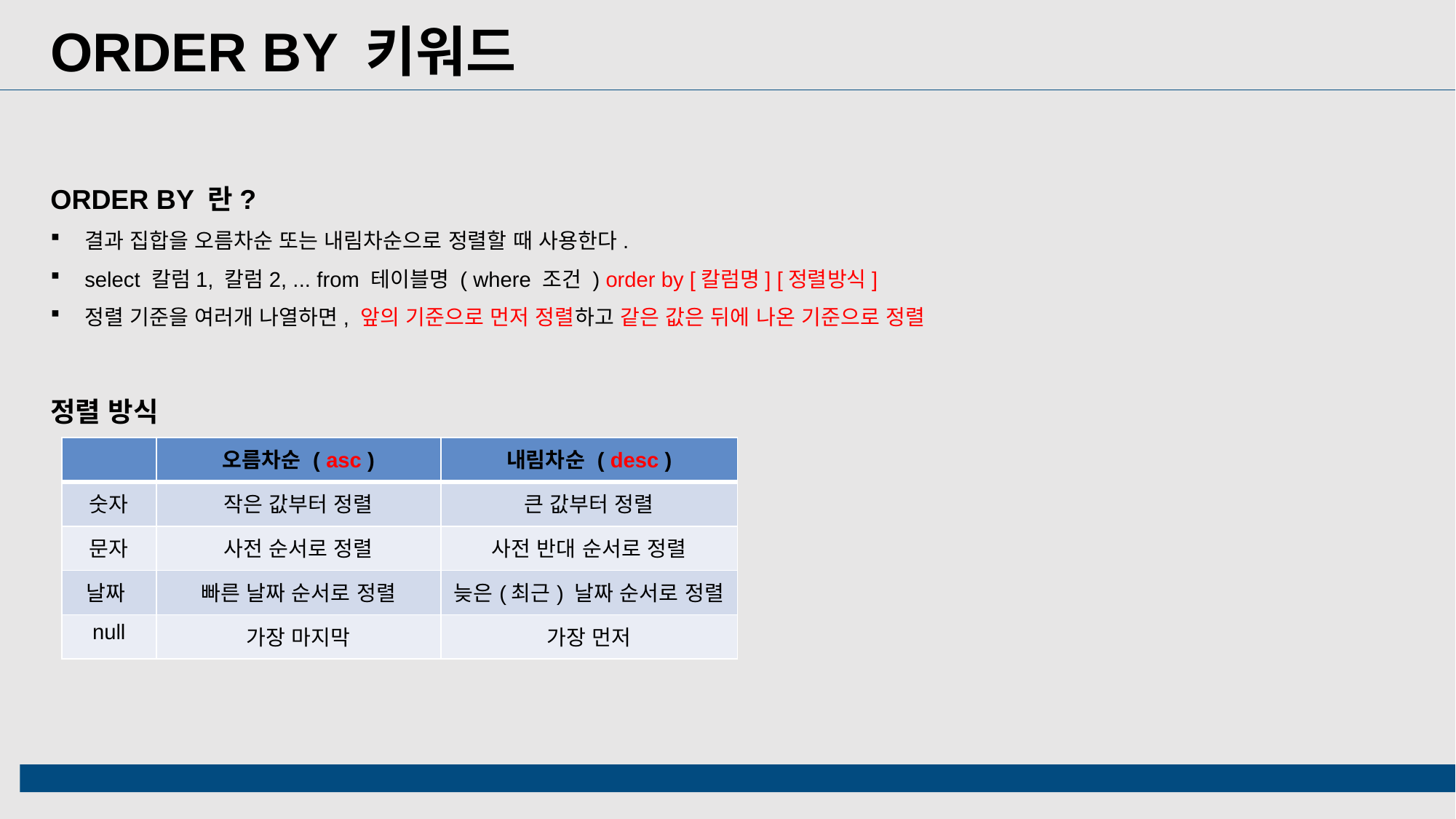

ORDER BY 키워드
ORDER BY 란?
결과 집합을 오름차순 또는 내림차순으로 정렬할 때 사용한다.
select 칼럼1, 칼럼2, ... from 테이블명 ( where 조건 ) order by [칼럼명] [정렬방식]
정렬 기준을 여러개 나열하면, 앞의 기준으로 먼저 정렬하고 같은 값은 뒤에 나온 기준으로 정렬

정렬 방식
|  | 오름차순 ( asc ) | 내림차순 ( desc ) |
| --- | --- | --- |
| 숫자 | 작은 값부터 정렬 | 큰 값부터 정렬 |
| 문자 | 사전 순서로 정렬 | 사전 반대 순서로 정렬 |
| 날짜 | 빠른 날짜 순서로 정렬 | 늦은(최근) 날짜 순서로 정렬 |
| null | 가장 마지막 | 가장 먼저 |